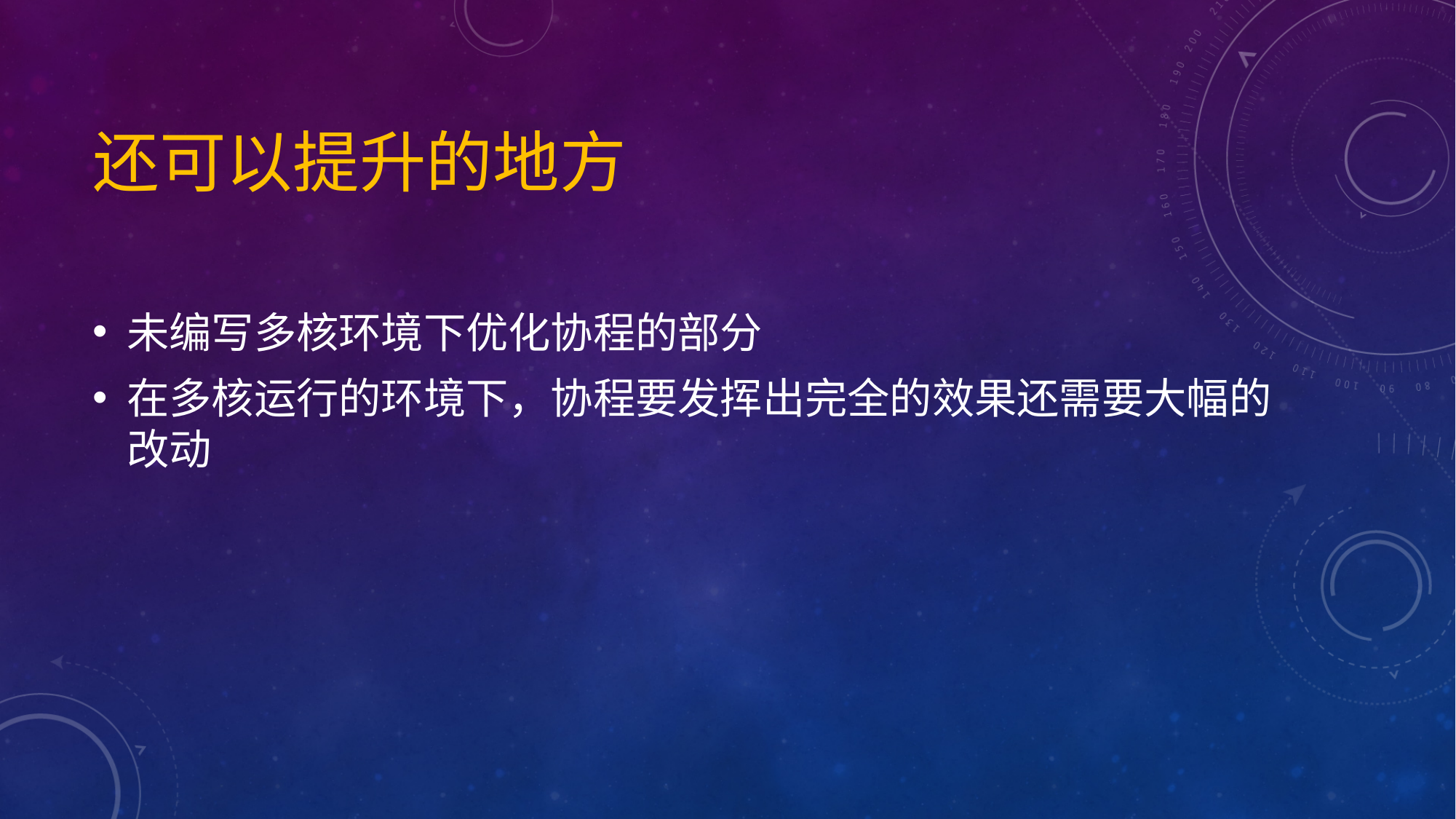

# 还可以提升的地方
未编写多核环境下优化协程的部分
在多核运行的环境下，协程要发挥出完全的效果还需要大幅的改动